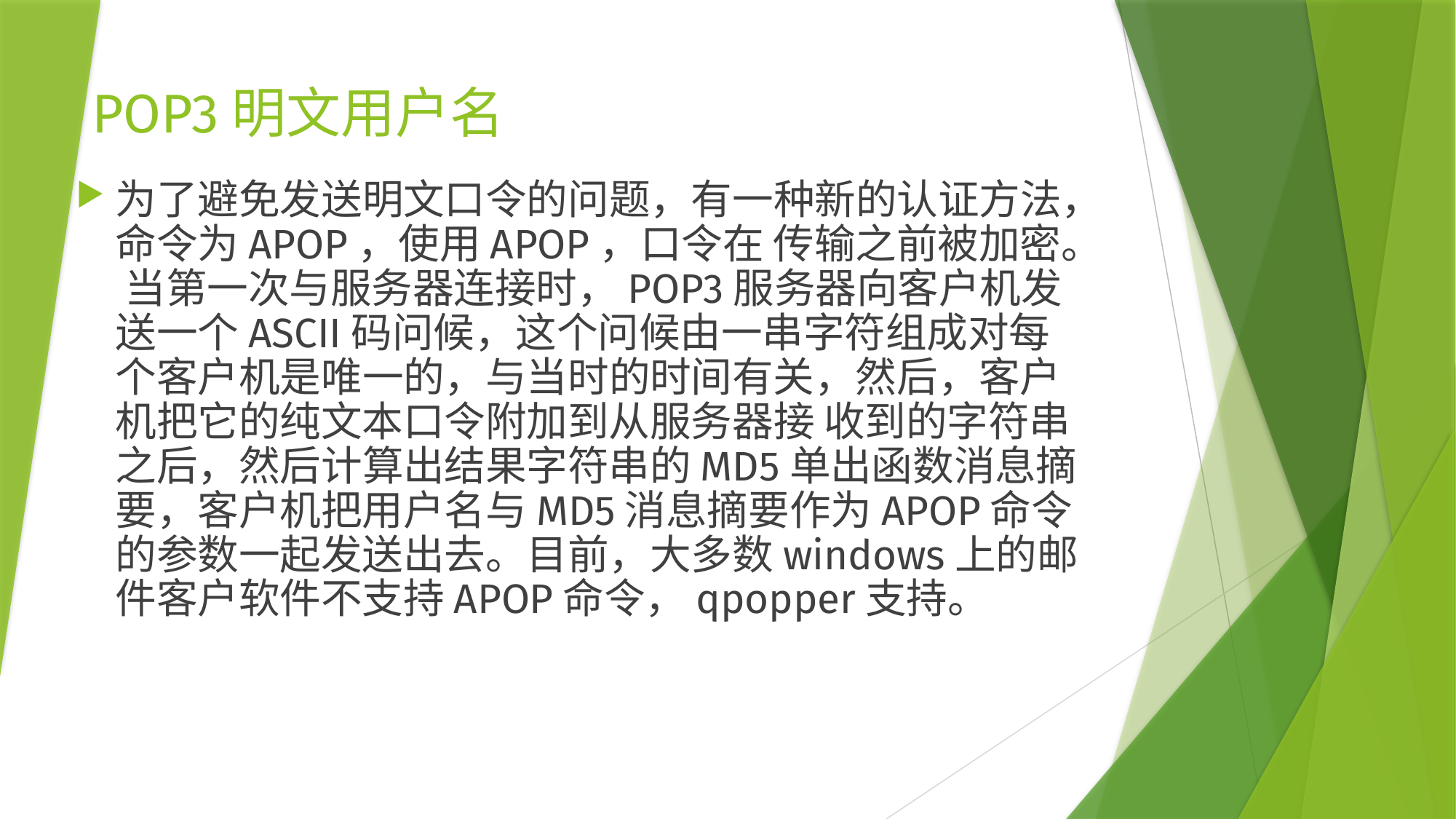

POP3明文用户名
为了避免发送明文口令的问题，有一种新的认证方法，命令为APOP，使用APOP，口令在 传输之前被加密。 当第一次与服务器连接时，POP3服务器向客户机发送一个ASCII码问候，这个问候由一串字符组成对每个客户机是唯一的，与当时的时间有关，然后，客户机把它的纯文本口令附加到从服务器接 收到的字符串之后，然后计算出结果字符串的MD5单出函数消息摘要，客户机把用户名与MD5消息摘要作为APOP命令的参数一起发送出去。目前，大多数windows上的邮件客户软件不支持APOP命令，qpopper支持。